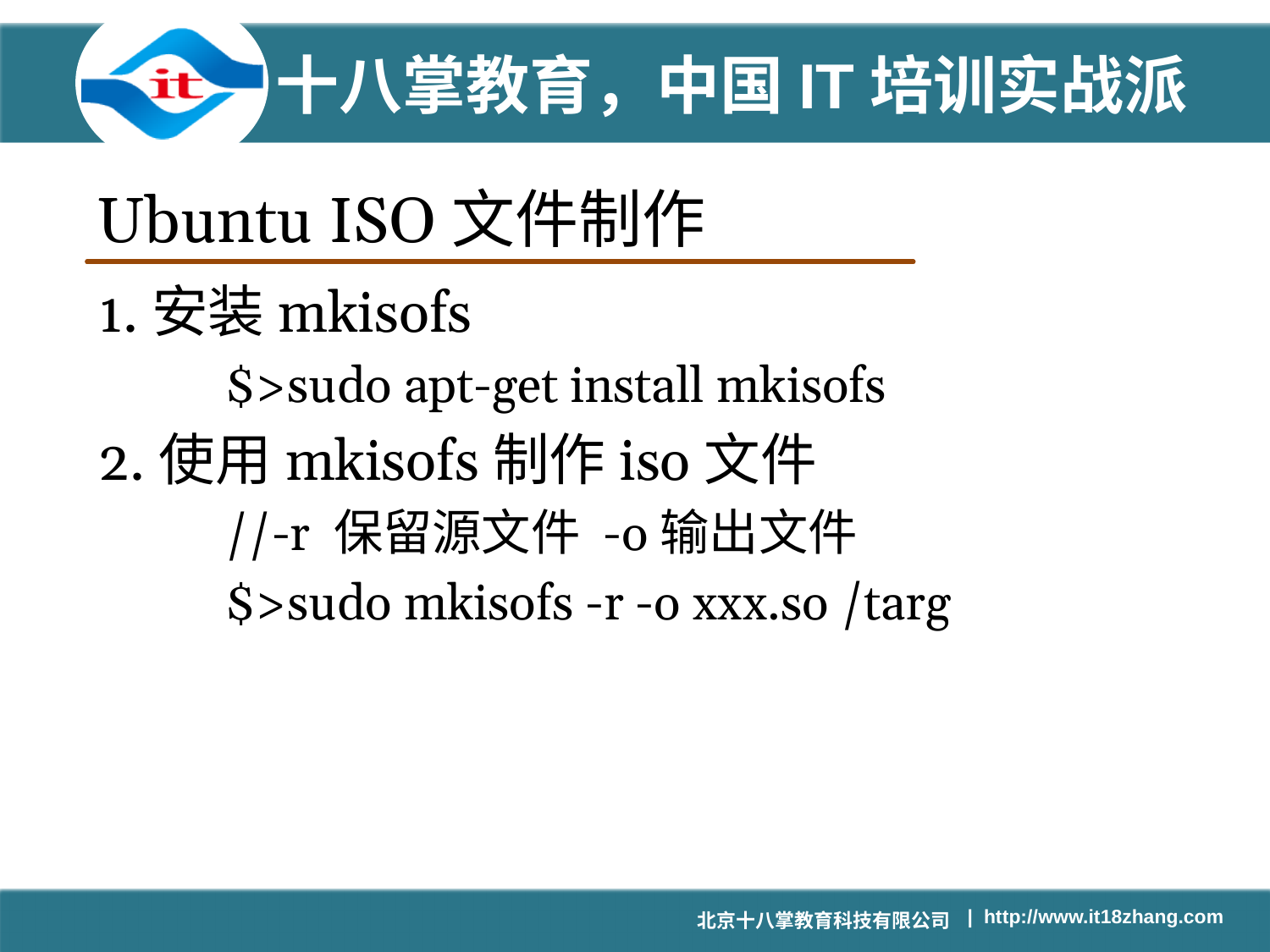

# Ubuntu ISO文件制作
1.安装mkisofs
	$>sudo apt-get install mkisofs
2.使用mkisofs制作iso文件
	//-r 保留源文件 -o输出文件
	$>sudo mkisofs -r -o xxx.so /targ